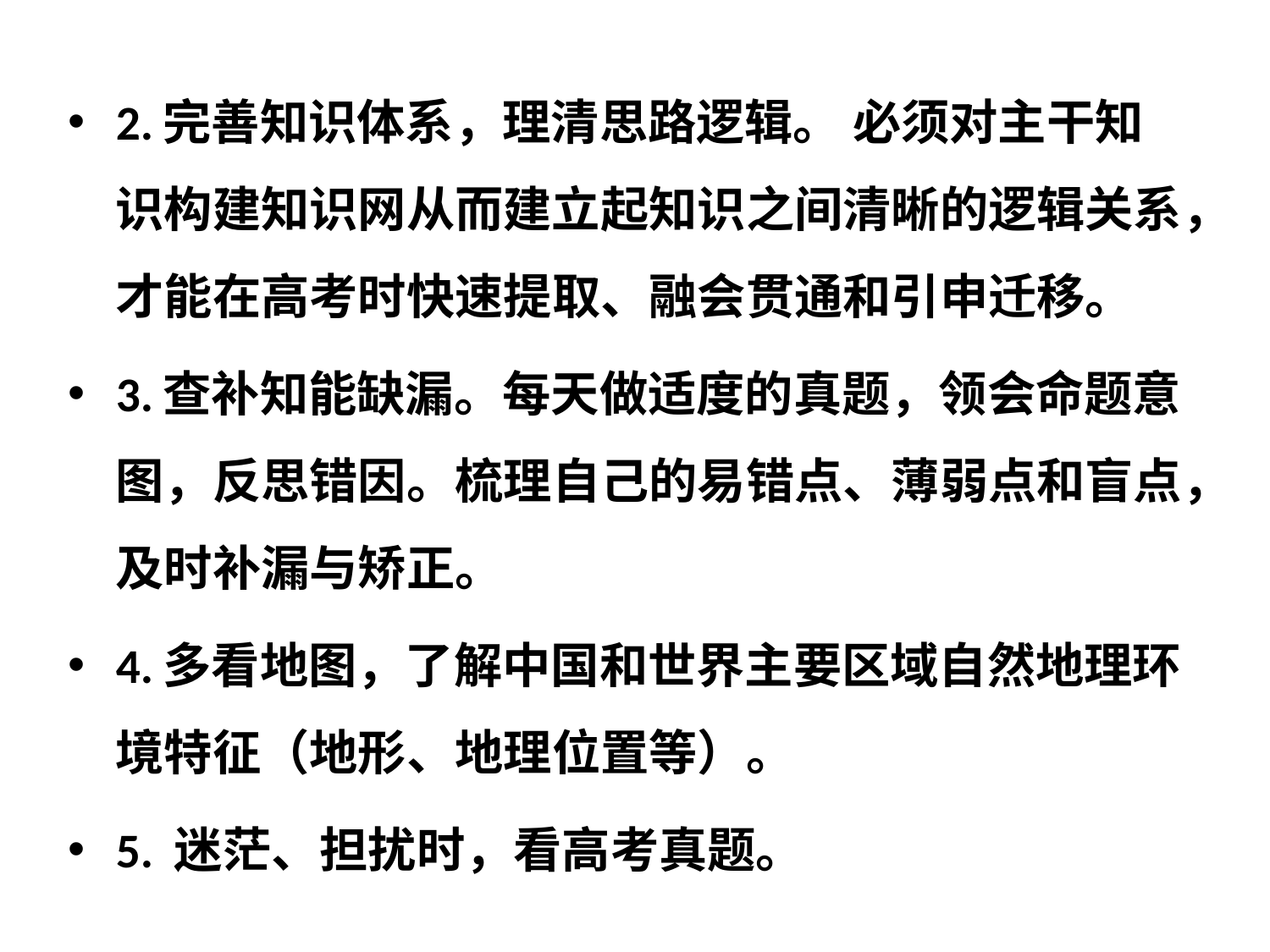

2.完善知识体系，理清思路逻辑。 必须对主干知识构建知识网从而建立起知识之间清晰的逻辑关系，才能在高考时快速提取、融会贯通和引申迁移。
3.查补知能缺漏。每天做适度的真题，领会命题意图，反思错因。梳理自己的易错点、薄弱点和盲点，及时补漏与矫正。
4.多看地图，了解中国和世界主要区域自然地理环境特征（地形、地理位置等）。
5. 迷茫、担扰时，看高考真题。